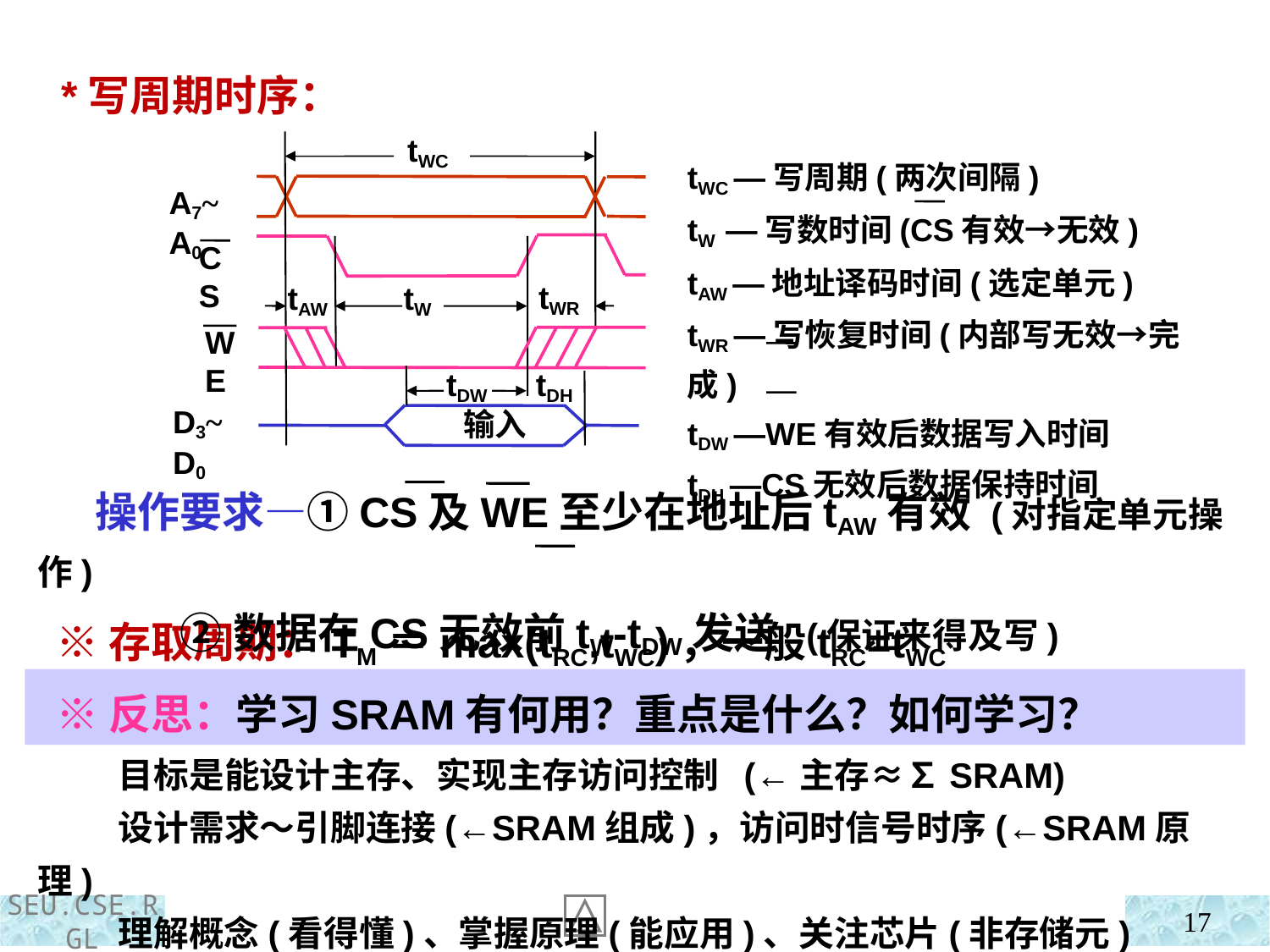

*写周期时序：

tWC

A7~A0

CS

tW
tWR
tAW

WE

tDW
tDH

D3~D0

输入

tWC —写周期(两次间隔)
tW  —写数时间(CS有效→无效)
tAW —地址译码时间(选定单元)
tWR —写恢复时间(内部写无效→完成)
tDW —WE有效后数据写入时间
tDH —CS无效后数据保持时间

     操作要求—①CS及WE至少在地址后tAW有效 (对指定单元操作)
               ②数据在CS无效前tW-tDW发送  (保证来得及写)

  ※存取周期：TM＝max(tRC,tWC)，一般tRC=tWC
  ※反思：学习SRAM有何用？重点是什么？如何学习？
         目标是能设计主存、实现主存访问控制  (←主存≈∑SRAM)
         设计需求～引脚连接(←SRAM组成)，访问时信号时序(←SRAM原理)
         理解概念(看得懂)、掌握原理(能应用)、关注芯片(非存储元)
17